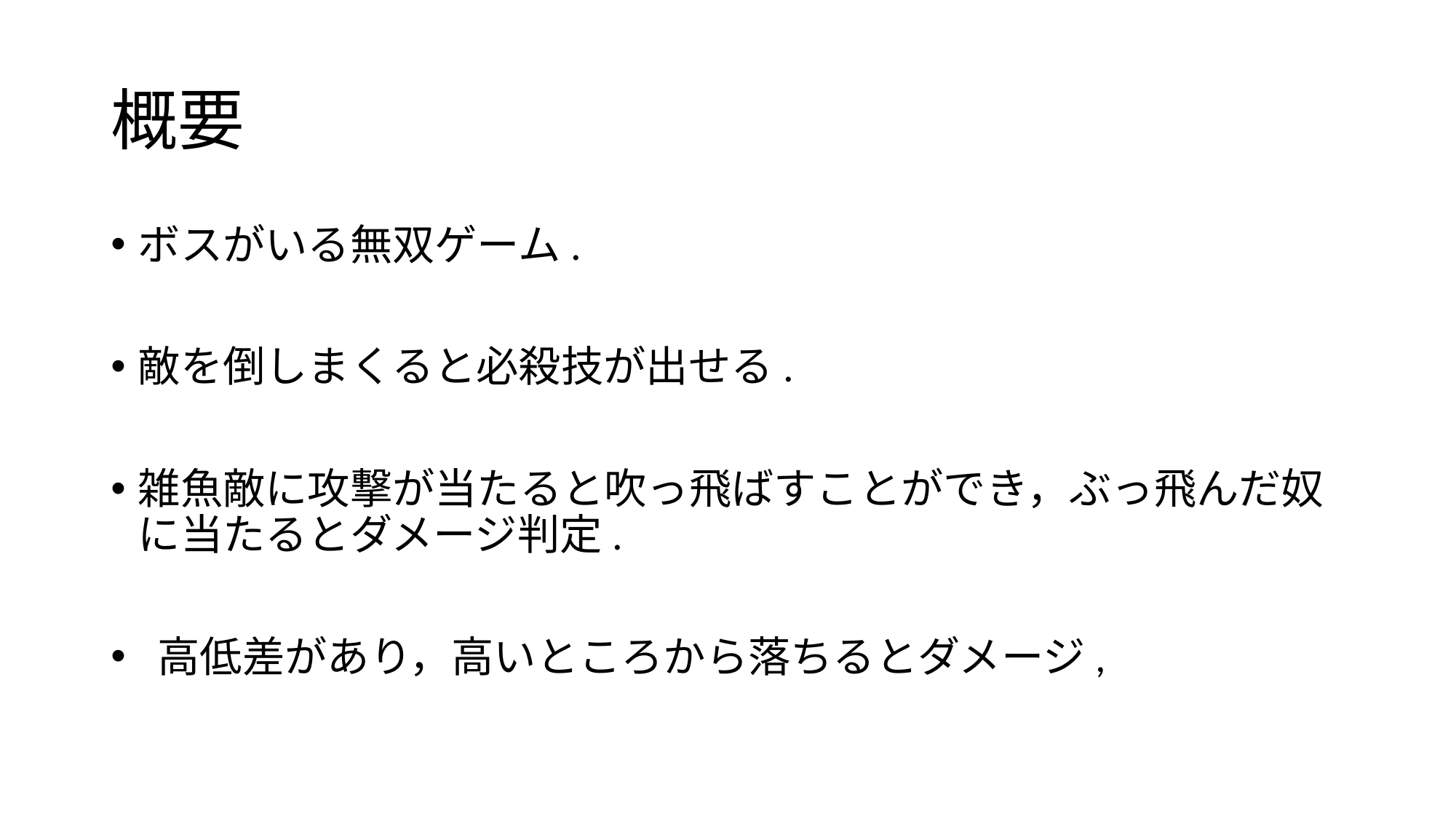

# 概要
ボスがいる無双ゲーム.

敵を倒しまくると必殺技が出せる.

雑魚敵に攻撃が当たると吹っ飛ばすことができ，ぶっ飛んだ奴に当たるとダメージ判定.

 高低差があり，高いところから落ちるとダメージ,